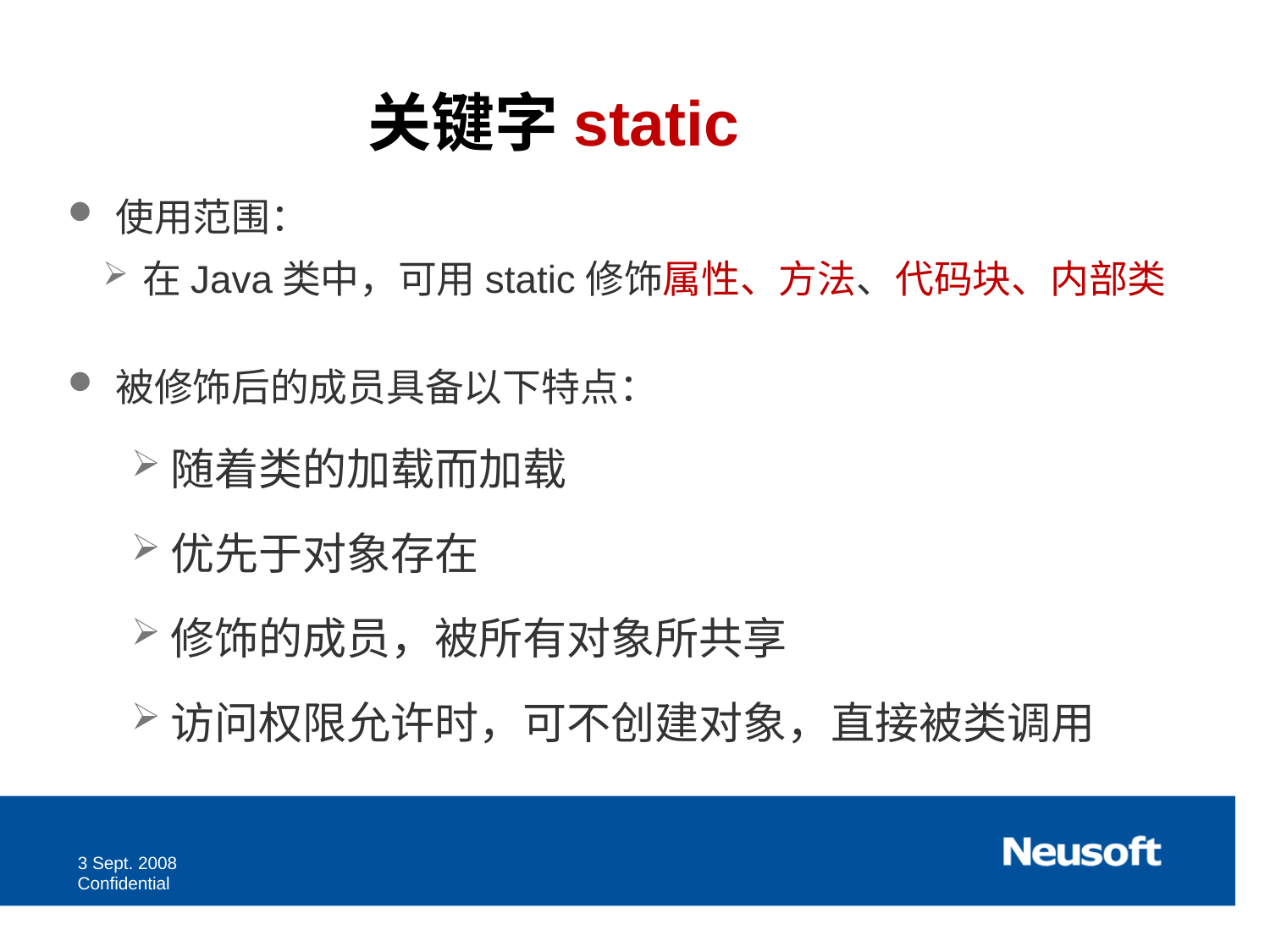

# 关键字static
使用范围：
在Java类中，可用static修饰属性、方法、代码块、内部类

被修饰后的成员具备以下特点：
随着类的加载而加载
优先于对象存在
修饰的成员，被所有对象所共享
访问权限允许时，可不创建对象，直接被类调用